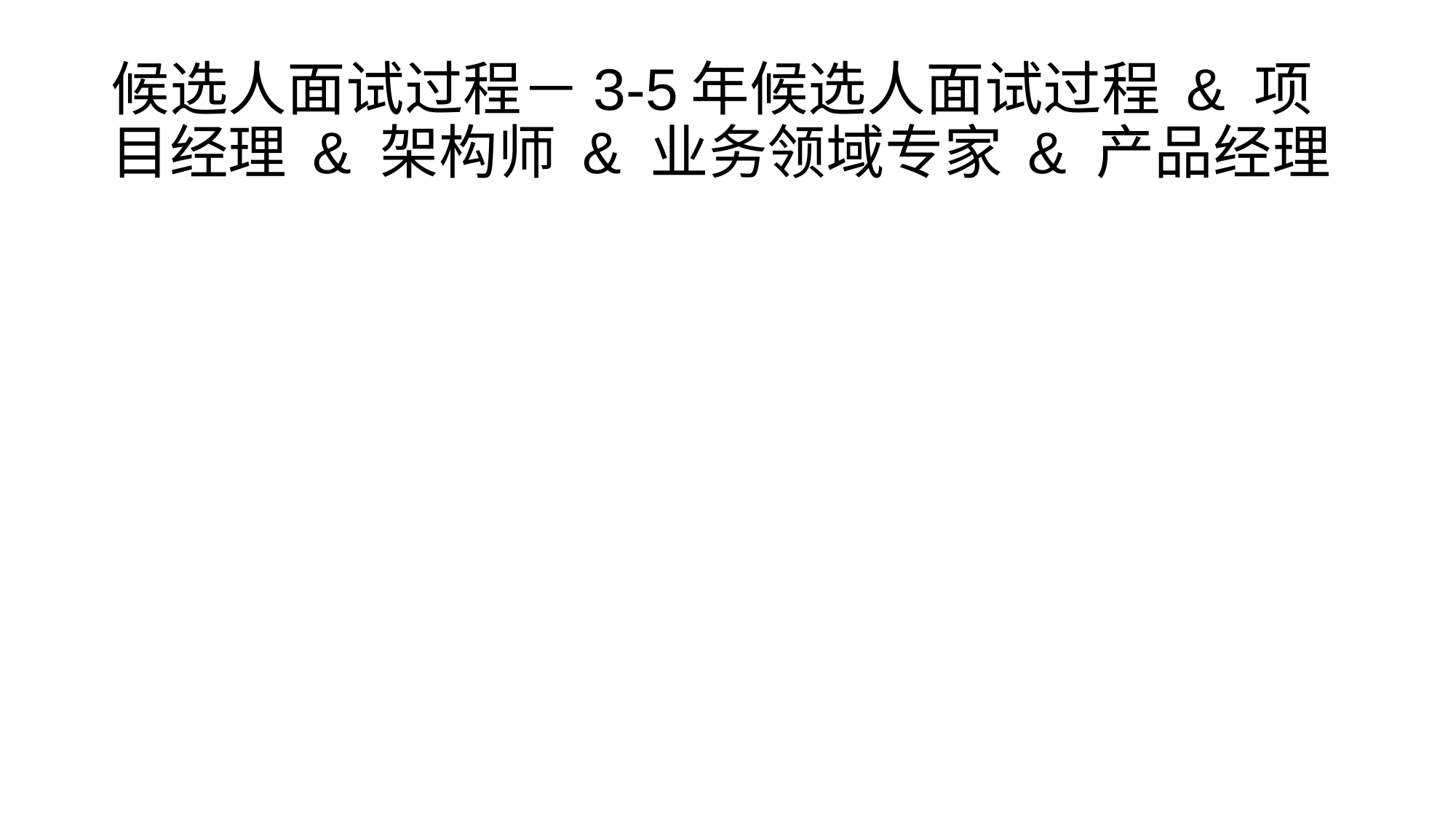

# 候选人面试过程－3-5年候选人面试过程 & 项目经理 & 架构师 & 业务领域专家 & 产品经理